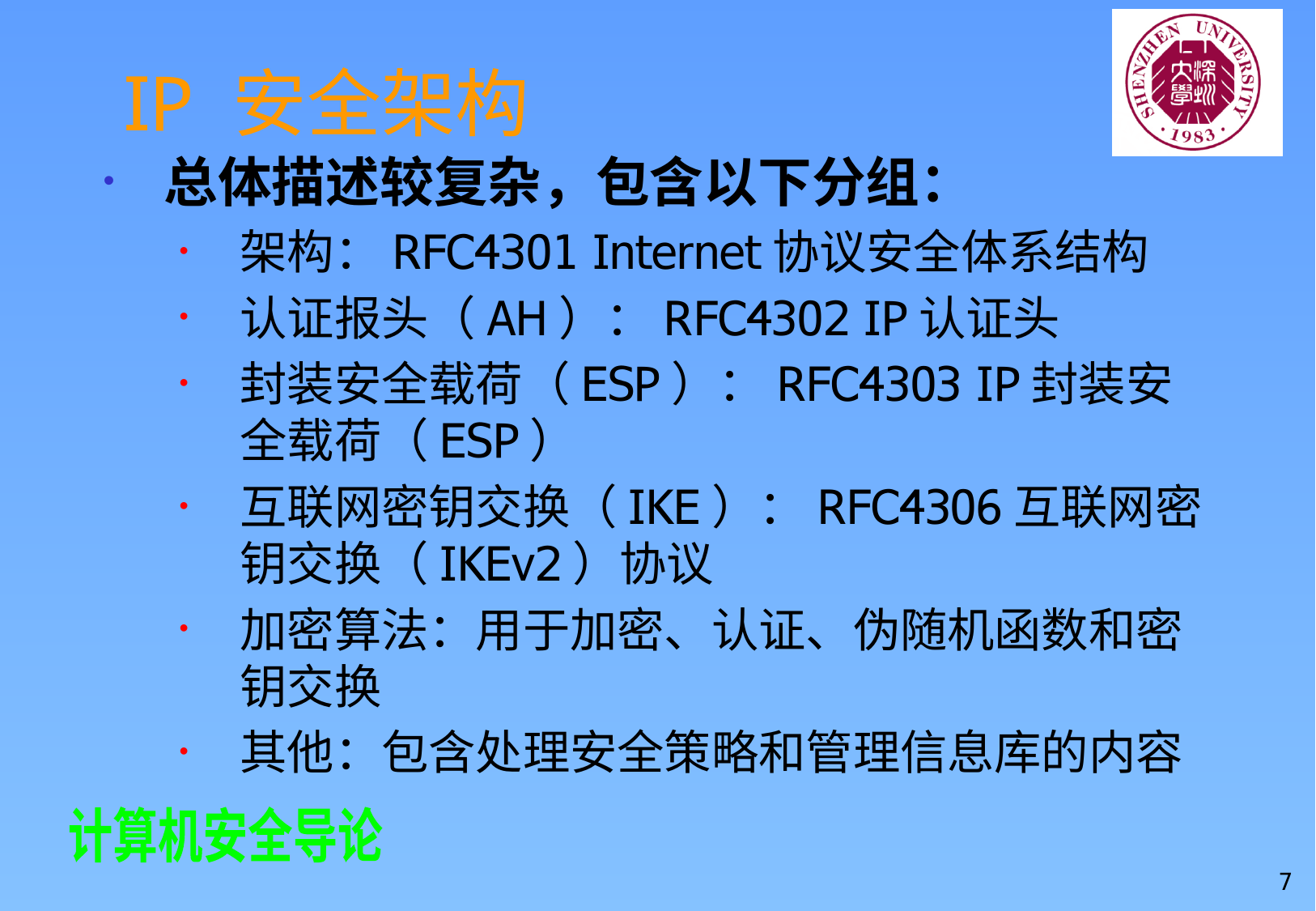

# IP 安全架构
总体描述较复杂，包含以下分组：
架构：RFC4301 Internet协议安全体系结构
认证报头（AH）：RFC4302 IP认证头
封装安全载荷（ESP）：RFC4303 IP封装安全载荷（ESP）
互联网密钥交换（IKE）：RFC4306互联网密钥交换（IKEv2）协议
加密算法：用于加密、认证、伪随机函数和密钥交换
其他：包含处理安全策略和管理信息库的内容
7